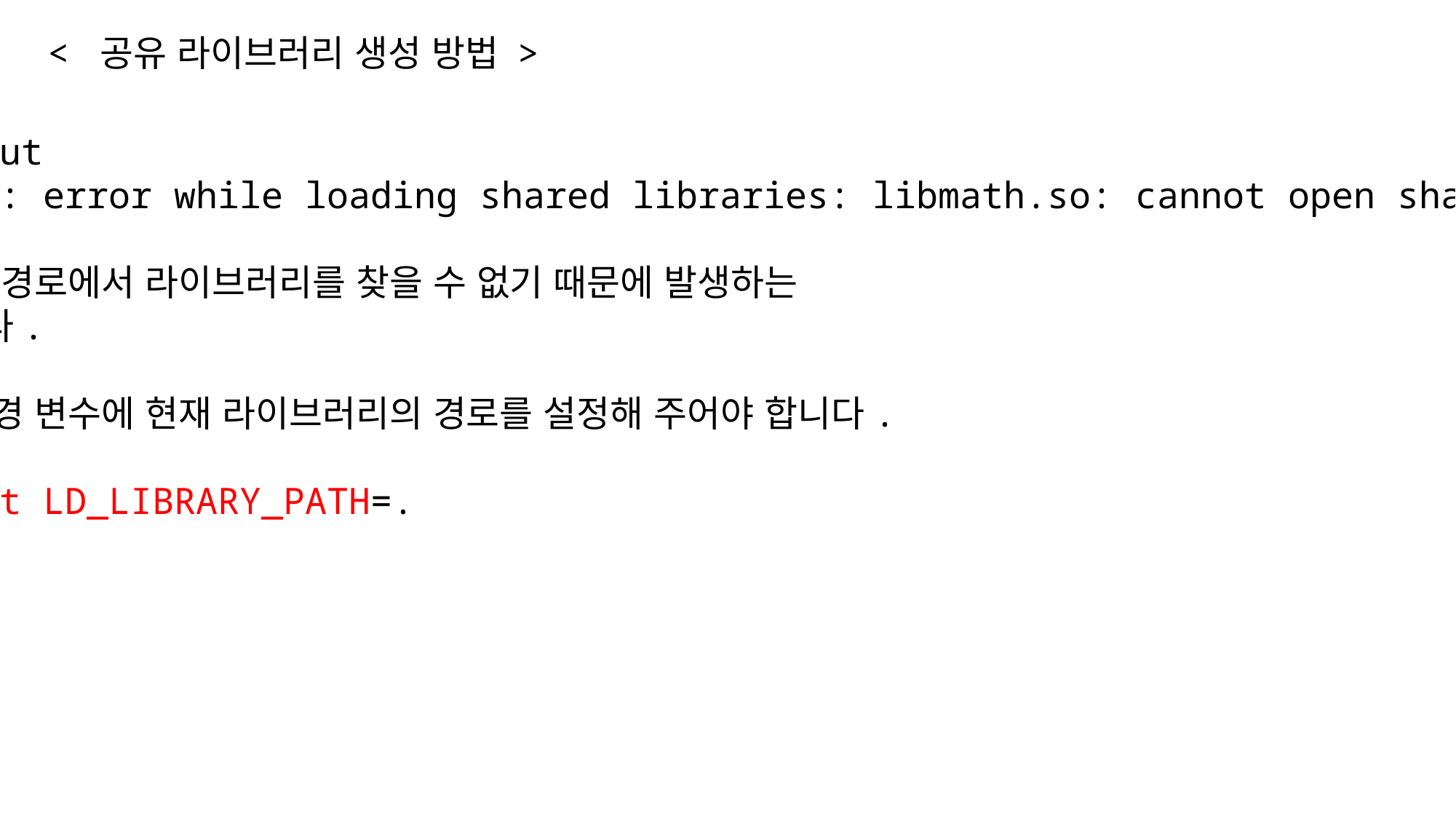

< 공유 라이브러리 생성 방법 >
# ./a.out
./a.out: error while loading shared libraries: libmath.so: cannot open shared object file: No such file or directory

이 에러는 경로에서 라이브러리를 찾을 수 없기 때문에 발생하는
에러입니다.

때문에 환경 변수에 현재 라이브러리의 경로를 설정해 주어야 합니다.

# export LD_LIBRARY_PATH=.